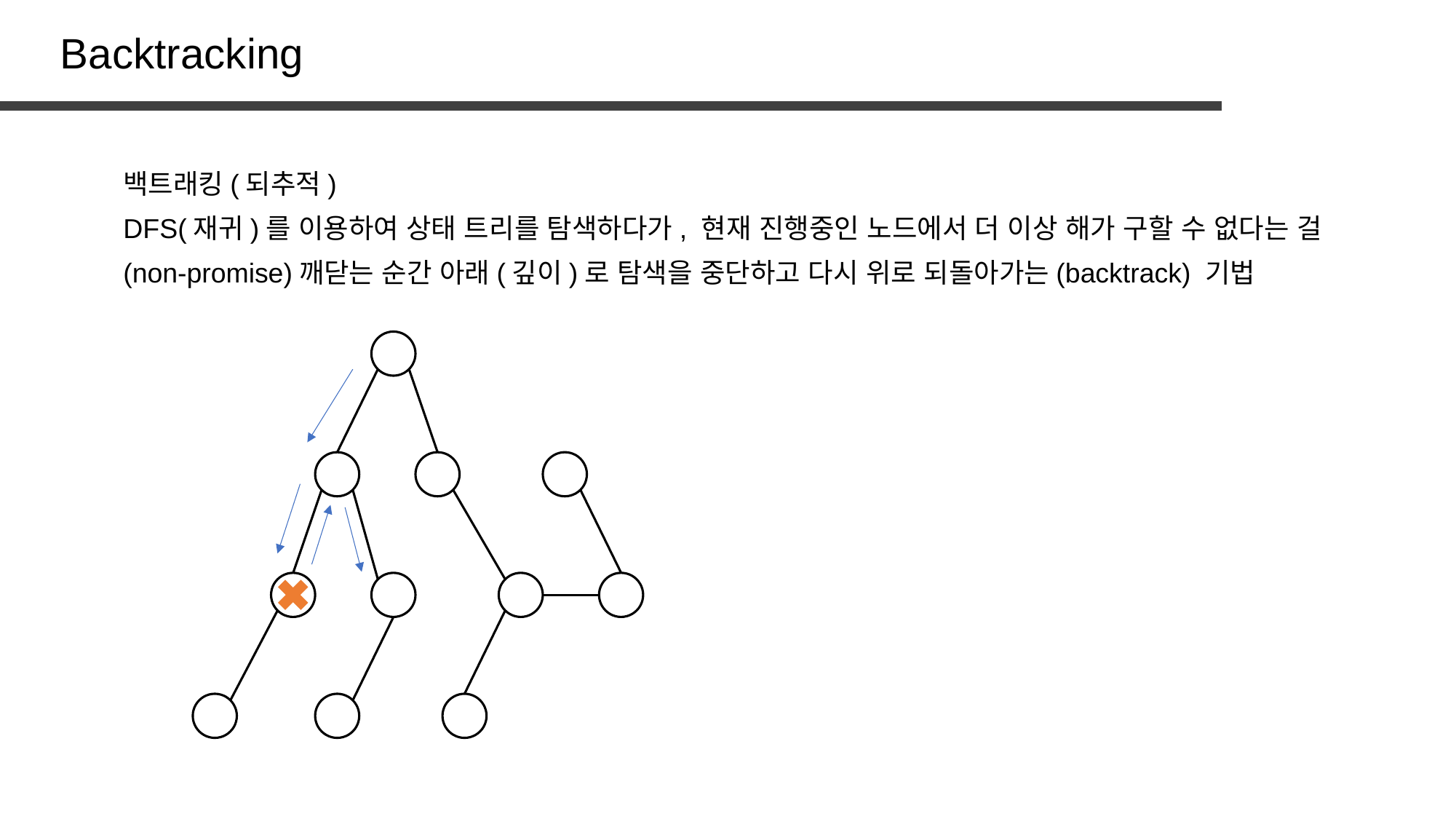

Backtracking
백트래킹(되추적)
DFS(재귀)를 이용하여 상태 트리를 탐색하다가, 현재 진행중인 노드에서 더 이상 해가 구할 수 없다는 걸
(non-promise)깨닫는 순간 아래(깊이)로 탐색을 중단하고 다시 위로 되돌아가는(backtrack) 기법